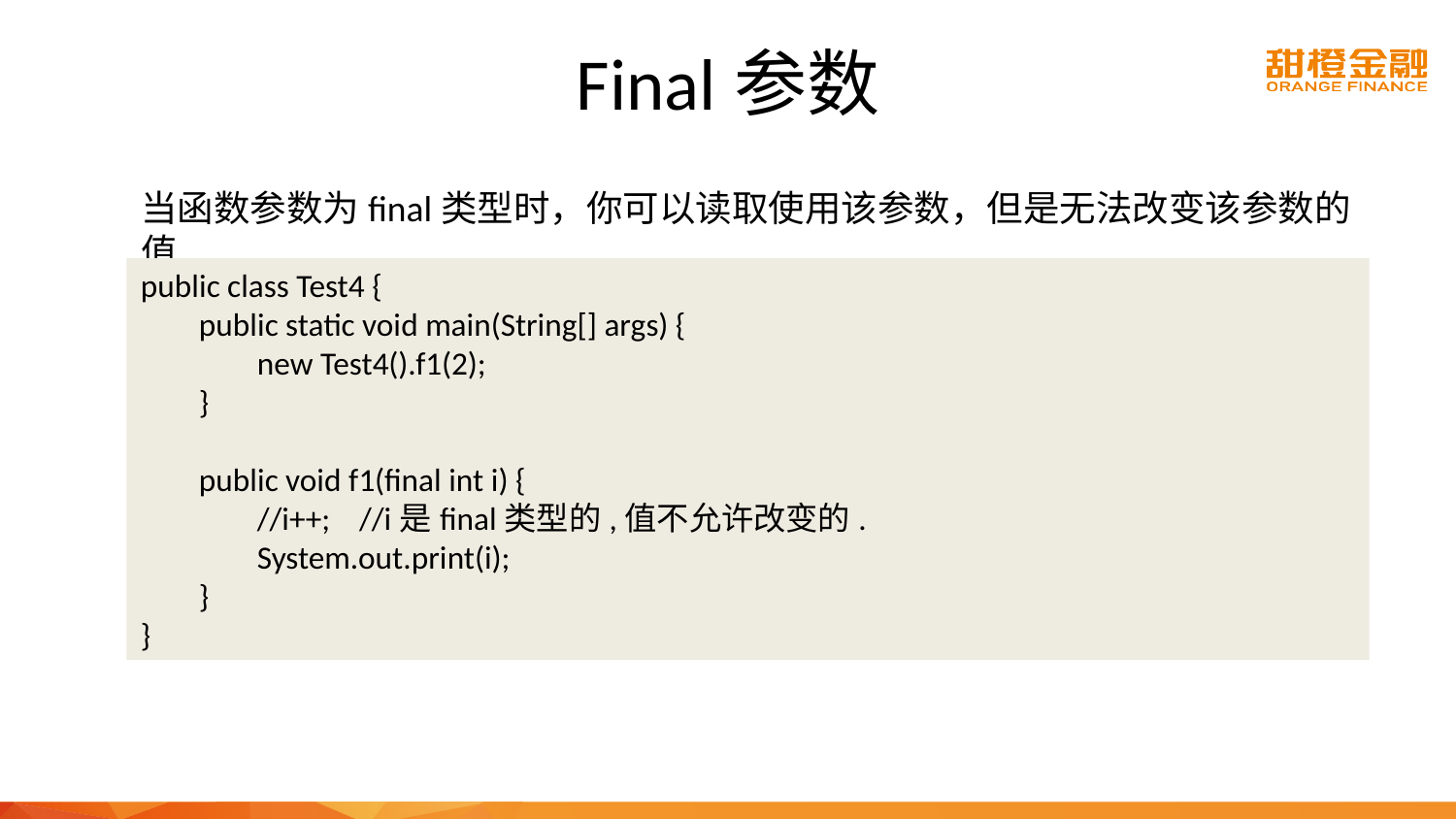

# Final参数
当函数参数为final类型时，你可以读取使用该参数，但是无法改变该参数的值
public class Test4 {
        public static void main(String[] args) {
                new Test4().f1(2);
        }

        public void f1(final int i) {
                //i++;    //i是final类型的,值不允许改变的.
                System.out.print(i);
        }
}